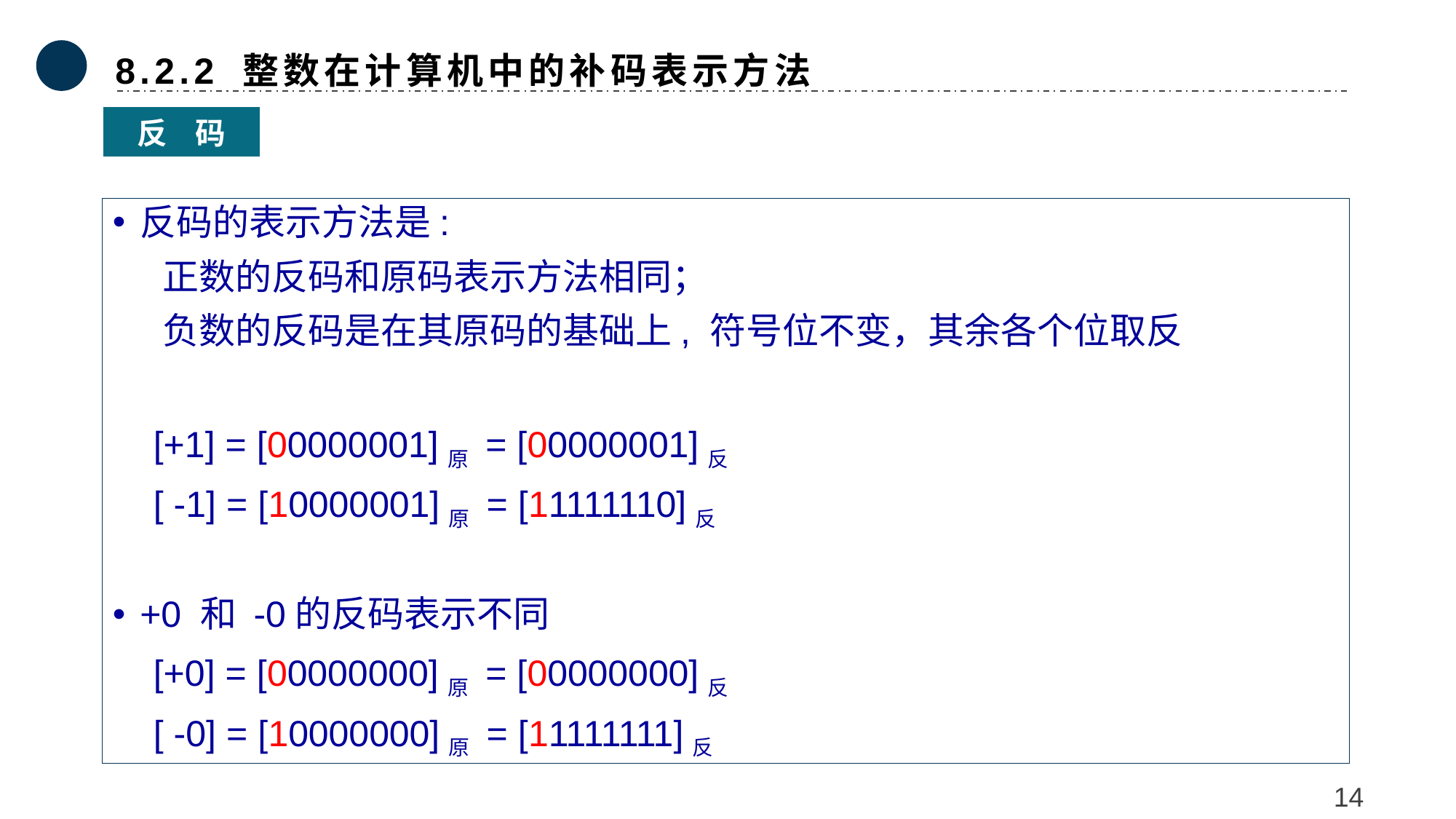

8.2.2 整数在计算机中的补码表示方法

反    码
反码的表示方法是:
     正数的反码和原码表示方法相同；
     负数的反码是在其原码的基础上, 符号位不变，其余各个位取反

    [+1] = [00000001]原 = [00000001]反
    [ -1] = [10000001]原 = [11111110]反

+0 和 -0的反码表示不同
    [+0] = [00000000]原 = [00000000]反
    [ -0] = [10000000]原 = [11111111]反